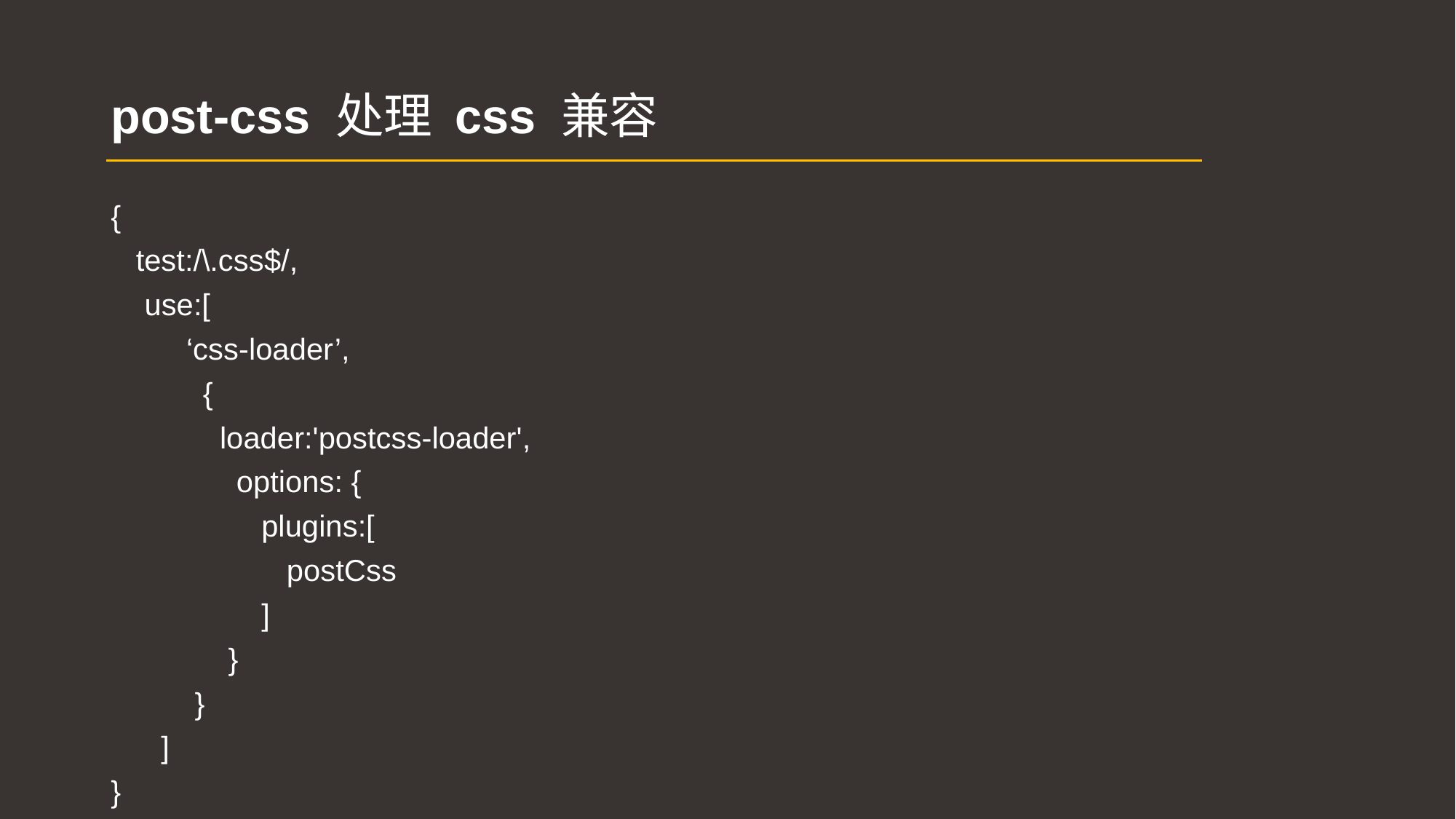

# post-css 处理 css 兼容
{
   test:/\.css$/,
    use:[
         ‘css-loader’,
           {
             loader:'postcss-loader',
               options: {
                  plugins:[
                     postCss
                  ]
              }
          }
      ]
}